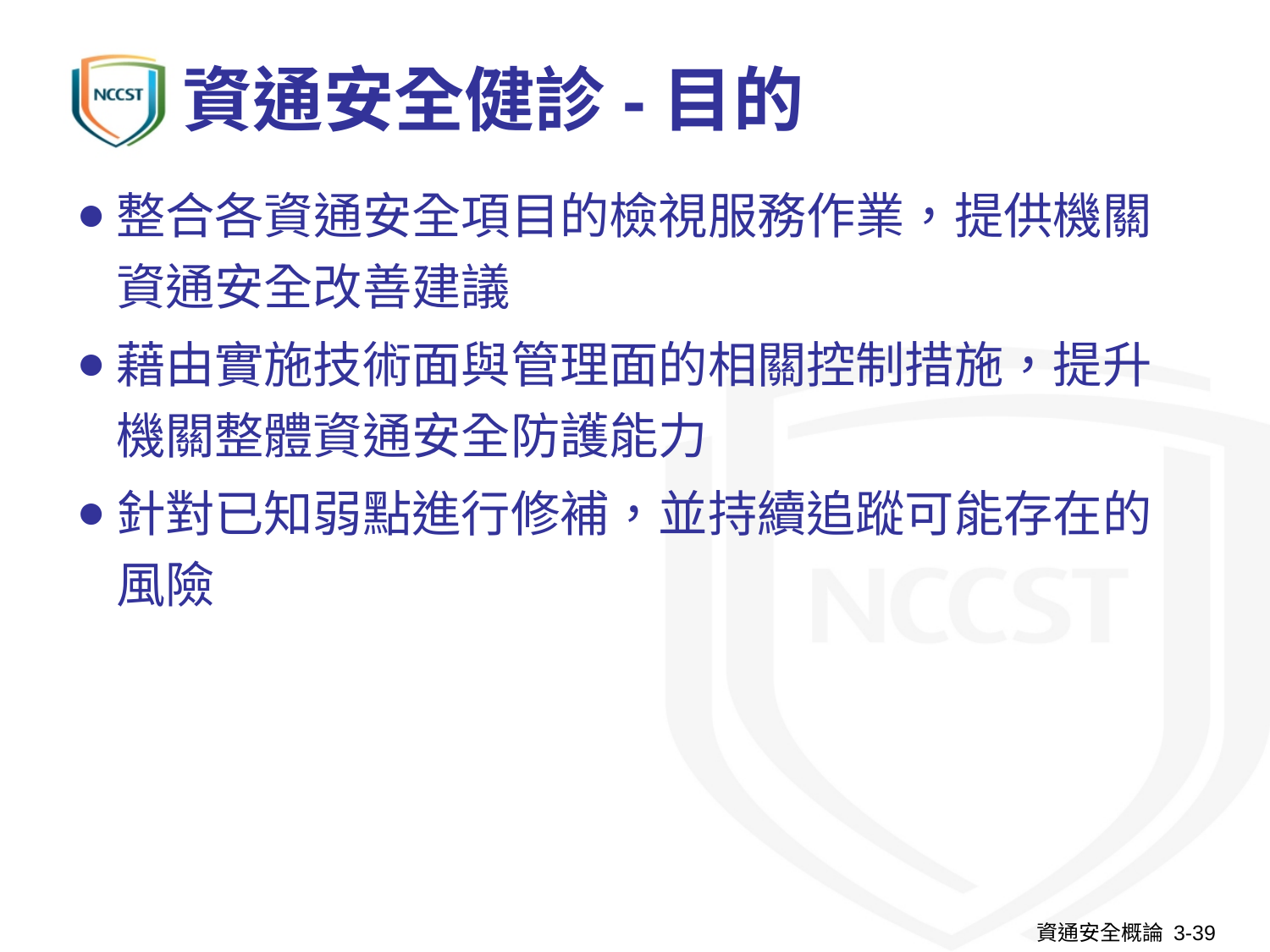

# 資通安全健診-目的
整合各資通安全項目的檢視服務作業，提供機關資通安全改善建議
藉由實施技術面與管理面的相關控制措施，提升機關整體資通安全防護能力
針對已知弱點進行修補，並持續追蹤可能存在的風險